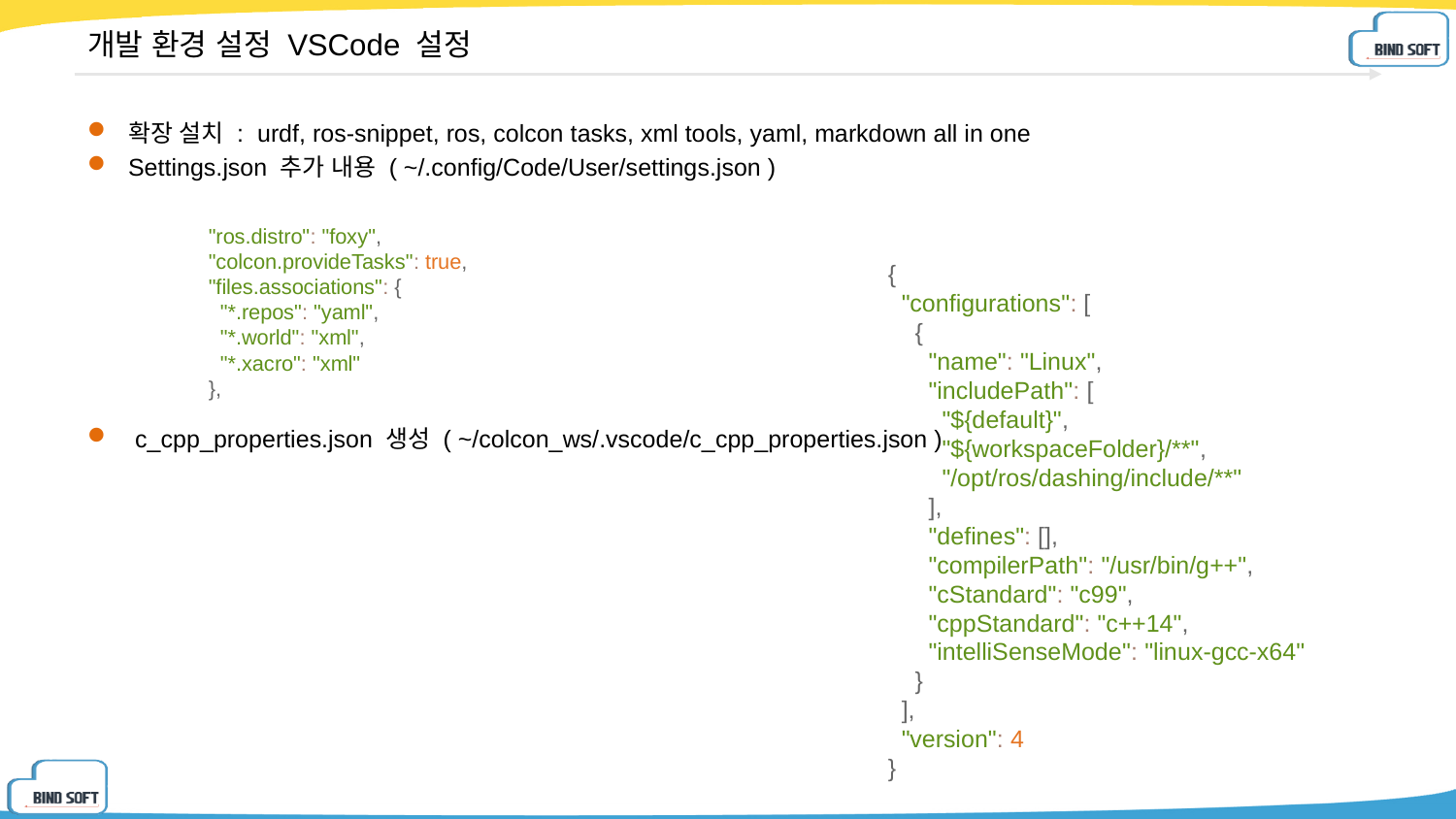

# 개발 환경 설정 VSCode 설정
확장 설치 :  urdf, ros-snippet, ros, colcon tasks, xml tools, yaml, markdown all in one
Settings.json 추가 내용 ( ~/.config/Code/User/settings.json )

 c_cpp_properties.json 생성 ( ~/colcon_ws/.vscode/c_cpp_properties.json )
﻿"ros.distro": "foxy",
"colcon.provideTasks": true,
"files.associations": {
  "*.repos": "yaml",
  "*.world": "xml",
  "*.xacro": "xml"
},
{
  "configurations": [
    {
      "name": "Linux",
      "includePath": [
        "${default}",
        "${workspaceFolder}/**",
        "/opt/ros/dashing/include/**"
      ],
      "defines": [],
      "compilerPath": "/usr/bin/g++",
      "cStandard": "c99",
      "cppStandard": "c++14",
      "intelliSenseMode": "linux-gcc-x64"
    }
  ],
  "version": 4
}